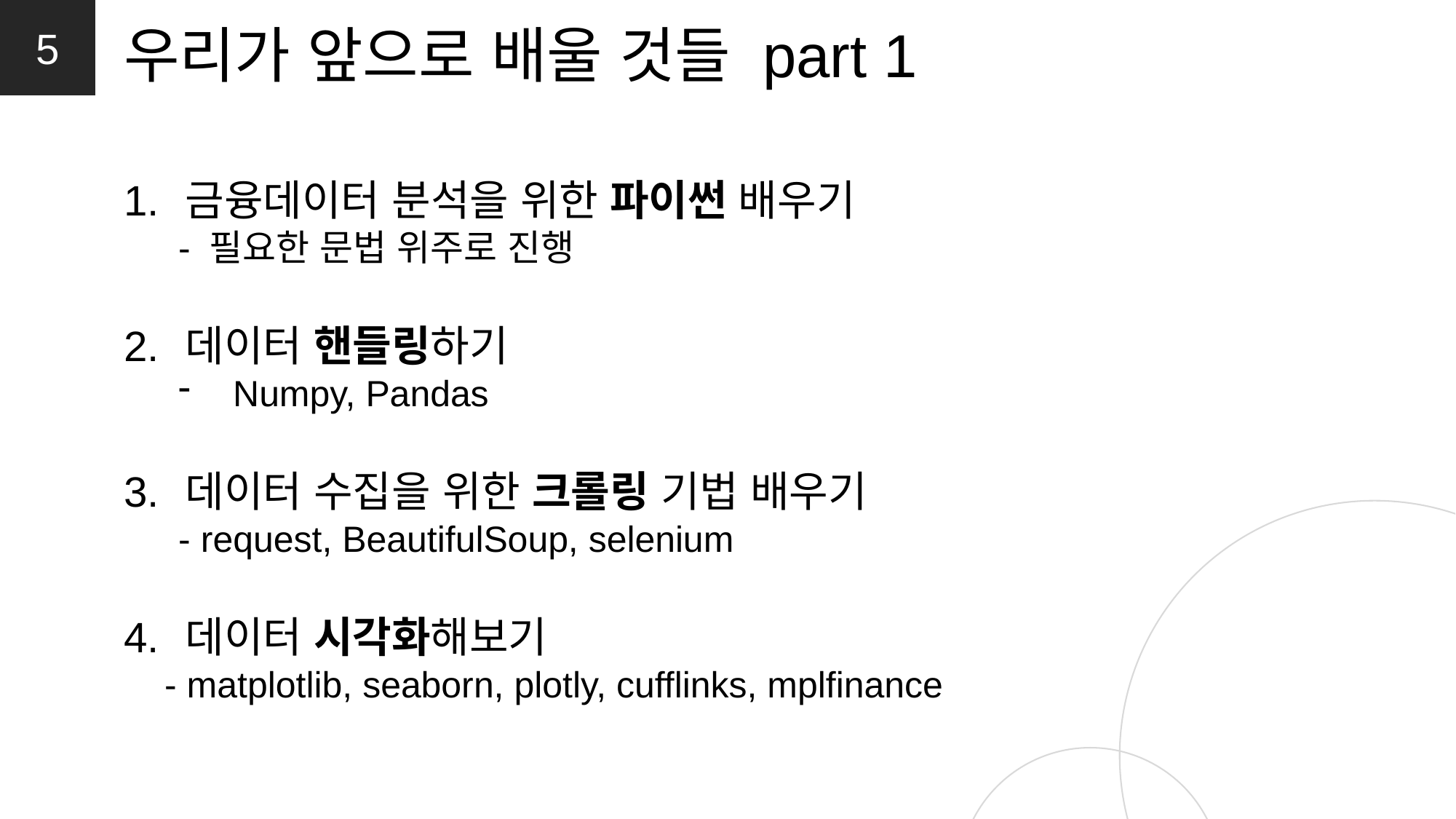

5
우리가 앞으로 배울 것들 part 1
금융데이터 분석을 위한 파이썬 배우기
- 필요한 문법 위주로 진행

데이터 핸들링하기
Numpy, Pandas

데이터 수집을 위한 크롤링 기법 배우기
- request, BeautifulSoup, selenium

데이터 시각화해보기
    - matplotlib, seaborn, plotly, cufflinks, mplfinance